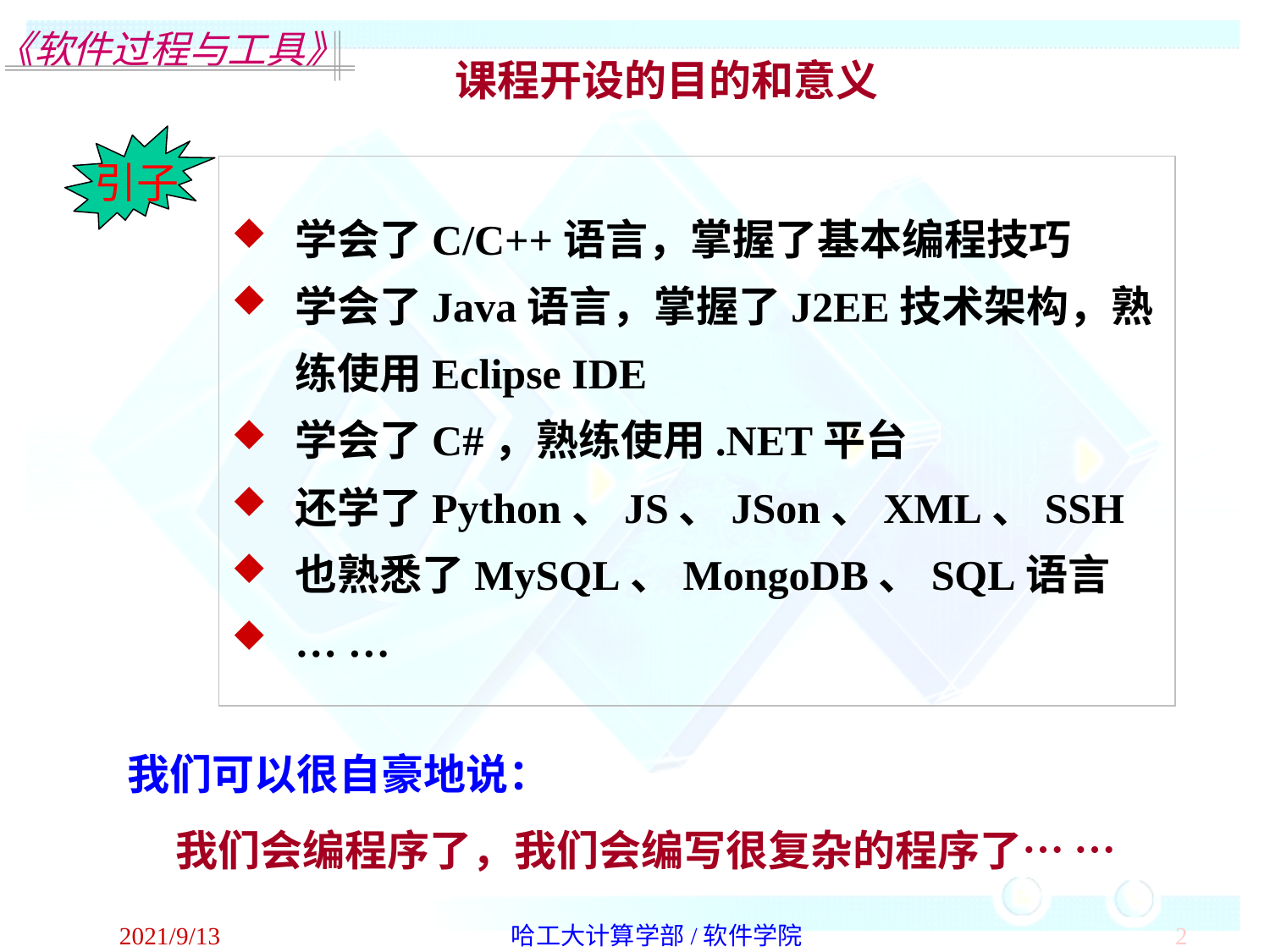

课程开设的目的和意义

引子
学会了C/C++语言，掌握了基本编程技巧
学会了Java语言，掌握了J2EE技术架构，熟练使用Eclipse IDE
学会了C#，熟练使用.NET平台
还学了Python、JS、JSon、XML、SSH
也熟悉了MySQL、MongoDB、SQL语言
… …
我们可以很自豪地说：
    我们会编程序了，我们会编写很复杂的程序了… …